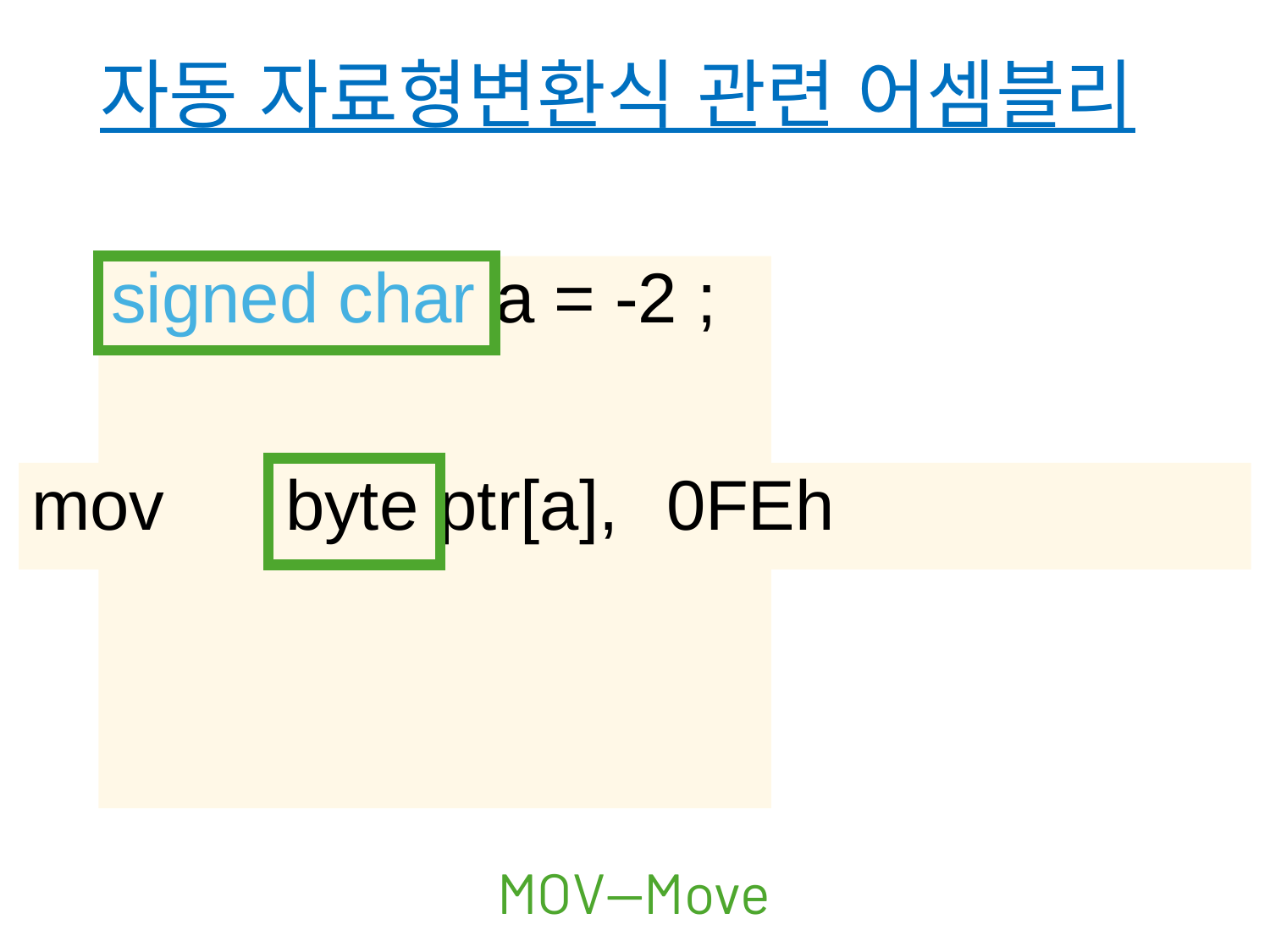

# 자동 자료형변환식 관련 어셈블리
signed char a = -2 ;

mov	byte ptr[a],	0FEh
MOV—Move